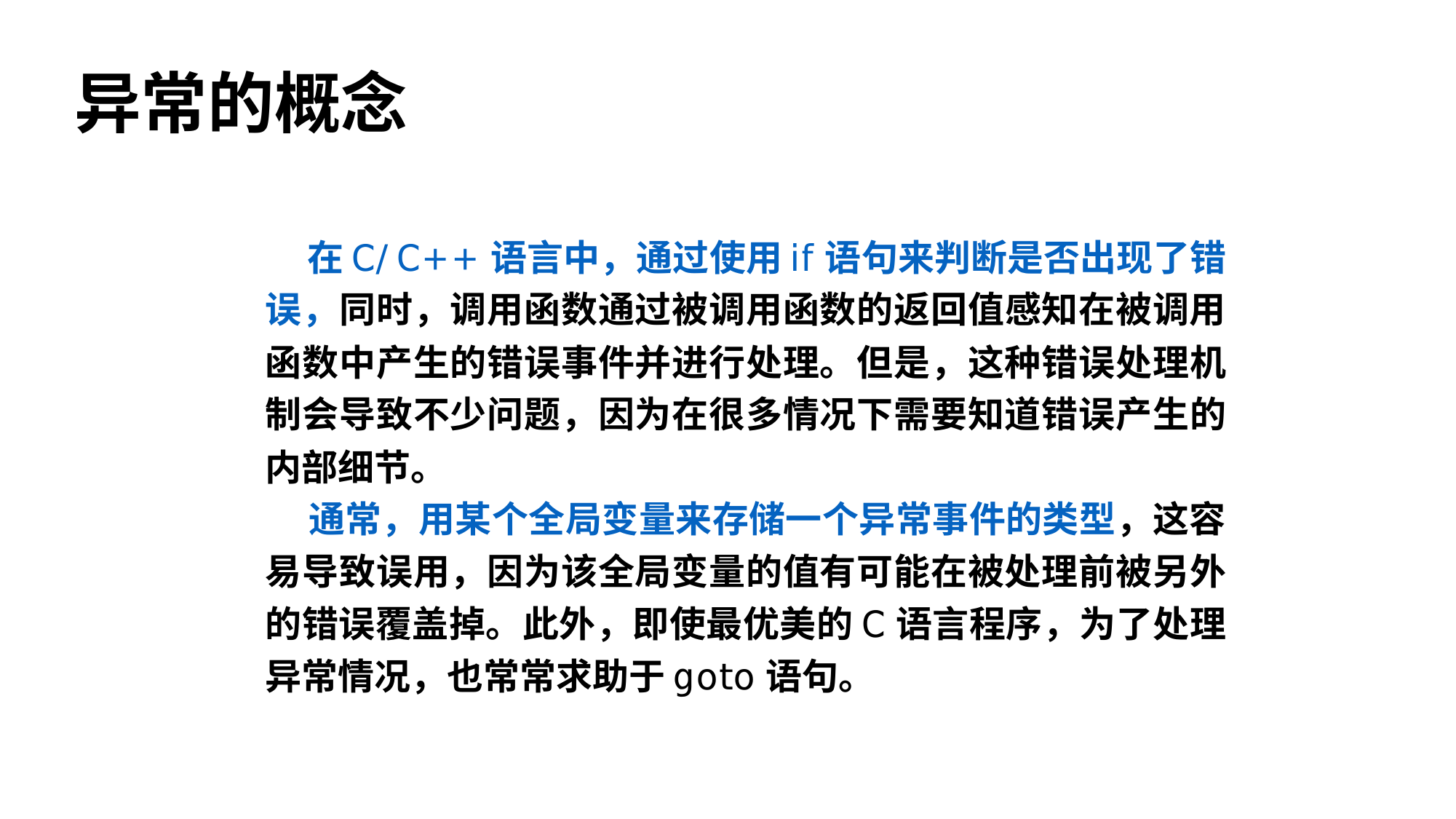

异常的概念
    在C/C++语言中，通过使用if语句来判断是否出现了错误，同时，调用函数通过被调用函数的返回值感知在被调用函数中产生的错误事件并进行处理。但是，这种错误处理机制会导致不少问题，因为在很多情况下需要知道错误产生的内部细节。
    通常，用某个全局变量来存储一个异常事件的类型，这容易导致误用，因为该全局变量的值有可能在被处理前被另外的错误覆盖掉。此外，即使最优美的C语言程序，为了处理异常情况，也常常求助于goto语句。